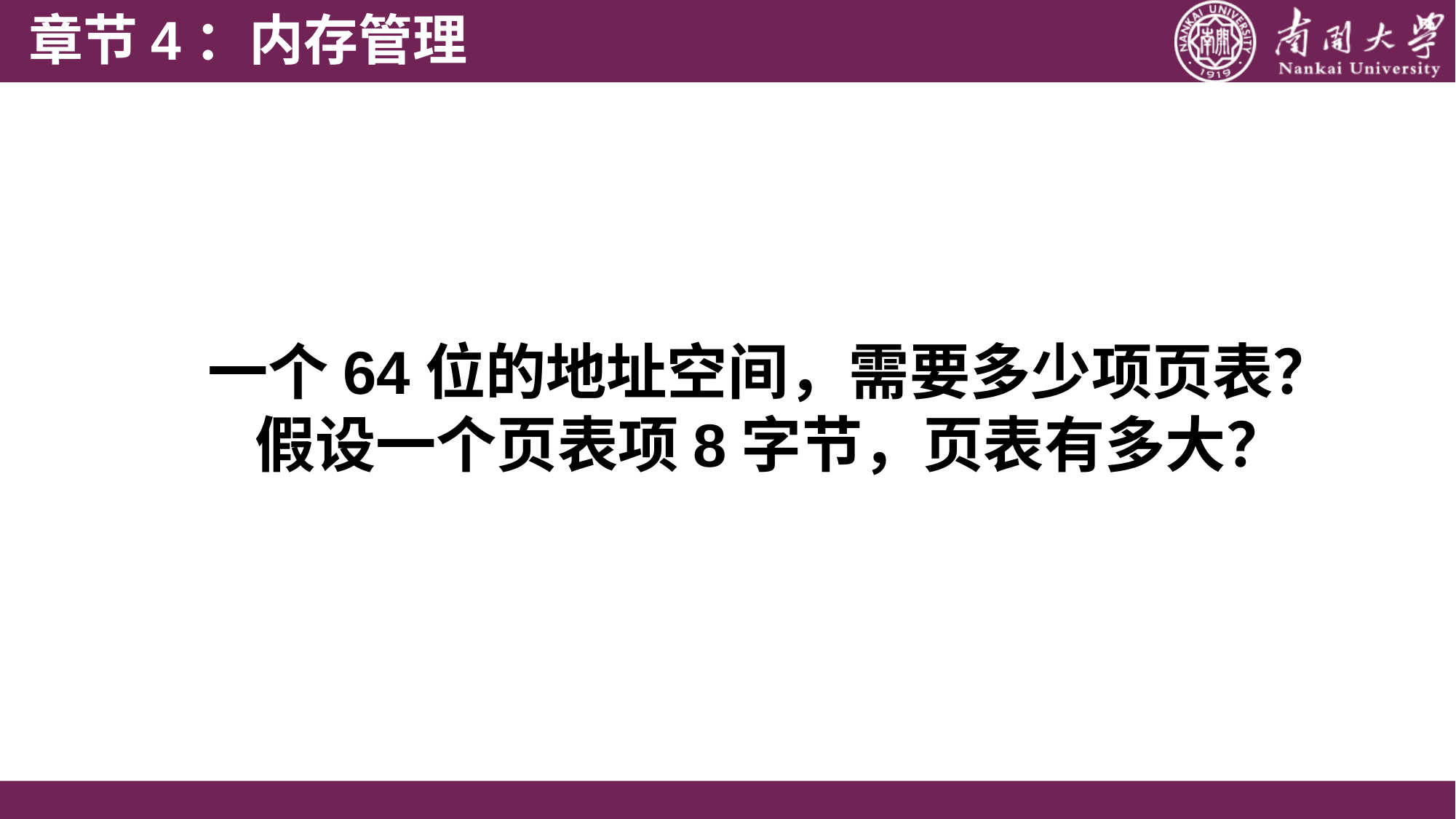

章节4：内存管理
一个64位的地址空间，需要多少项页表？
假设一个页表项8字节，页表有多大？